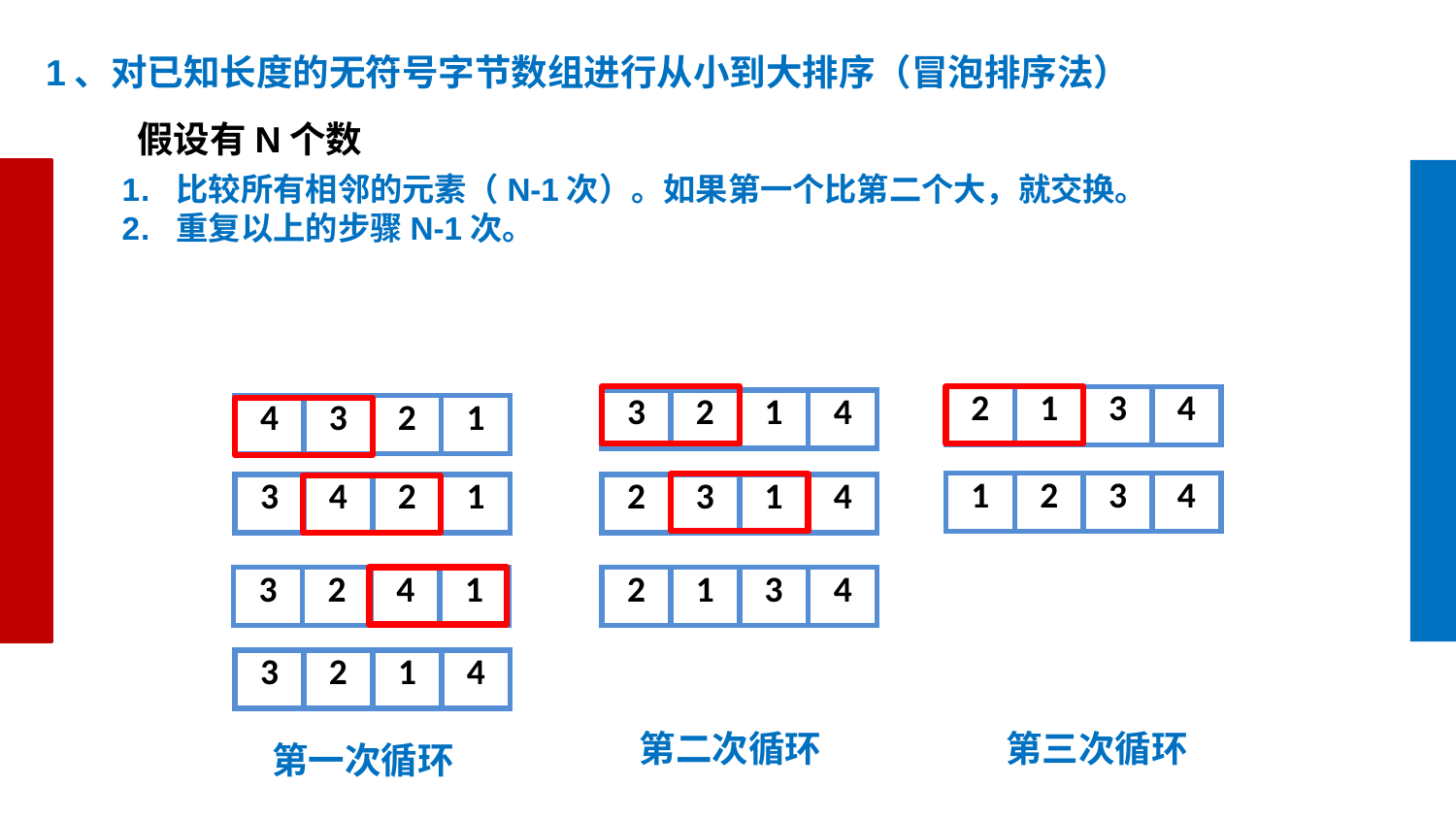

1、对已知长度的无符号字节数组进行从小到大排序（冒泡排序法）
假设有N个数
比较所有相邻的元素（N-1次）。如果第一个比第二个大，就交换。
重复以上的步骤N-1次。

| 2 | 1 | 3 | 4 |
| --- | --- | --- | --- |

| 3 | 2 | 1 | 4 |
| --- | --- | --- | --- |
| 4 | 3 | 2 | 1 |
| --- | --- | --- | --- |

| 1 | 2 | 3 | 4 |
| --- | --- | --- | --- |

| 2 | 3 | 1 | 4 |
| --- | --- | --- | --- |
| 3 | 4 | 2 | 1 |
| --- | --- | --- | --- |

| 3 | 2 | 4 | 1 |
| --- | --- | --- | --- |

| 2 | 1 | 3 | 4 |
| --- | --- | --- | --- |
| 3 | 2 | 1 | 4 |
| --- | --- | --- | --- |
第二次循环
第三次循环
第一次循环